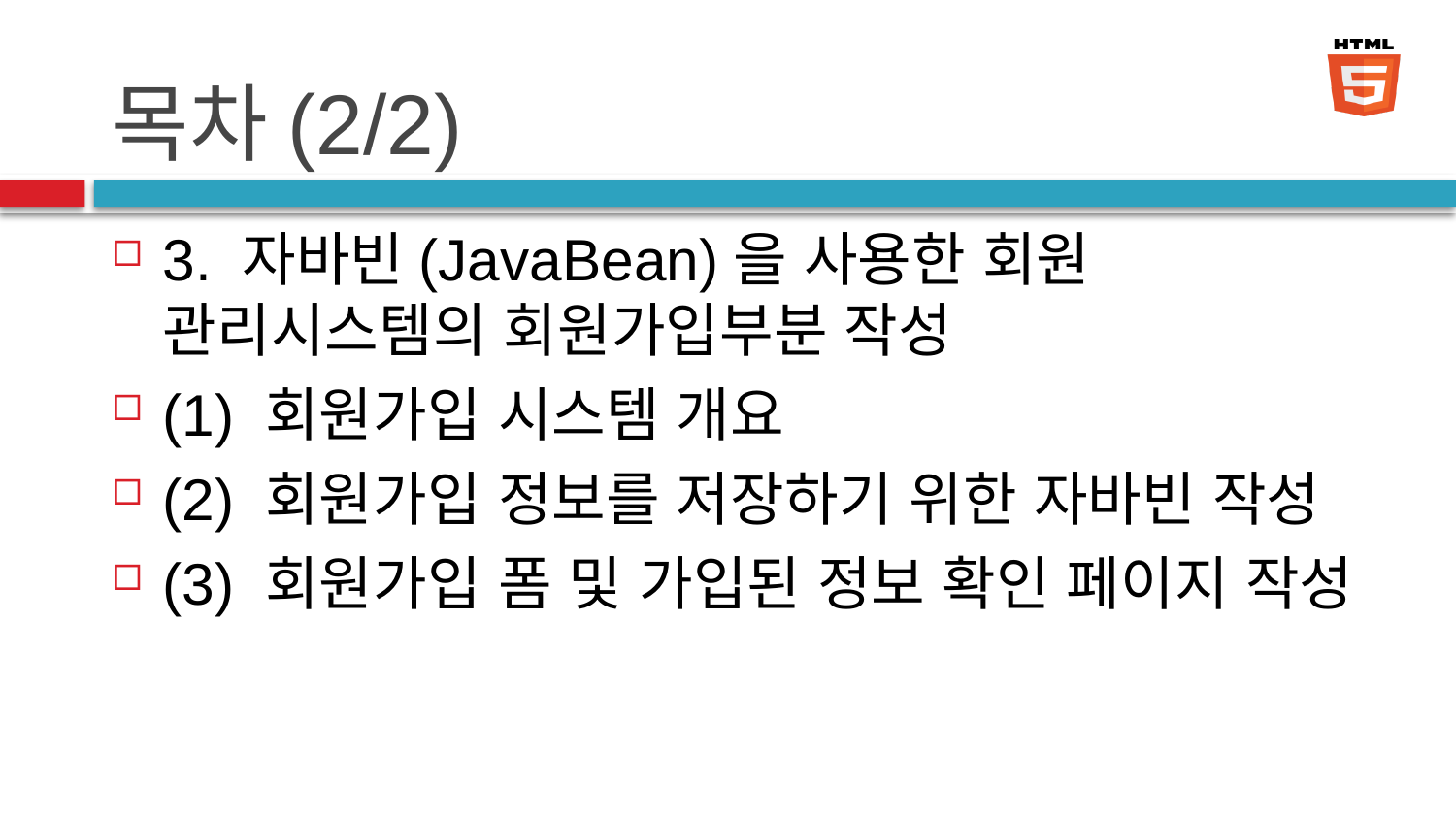

# 목차(2/2)
3. 자바빈(JavaBean)을 사용한 회원 관리시스템의 회원가입부분 작성
(1) 회원가입 시스템 개요
(2) 회원가입 정보를 저장하기 위한 자바빈 작성
(3) 회원가입 폼 및 가입된 정보 확인 페이지 작성